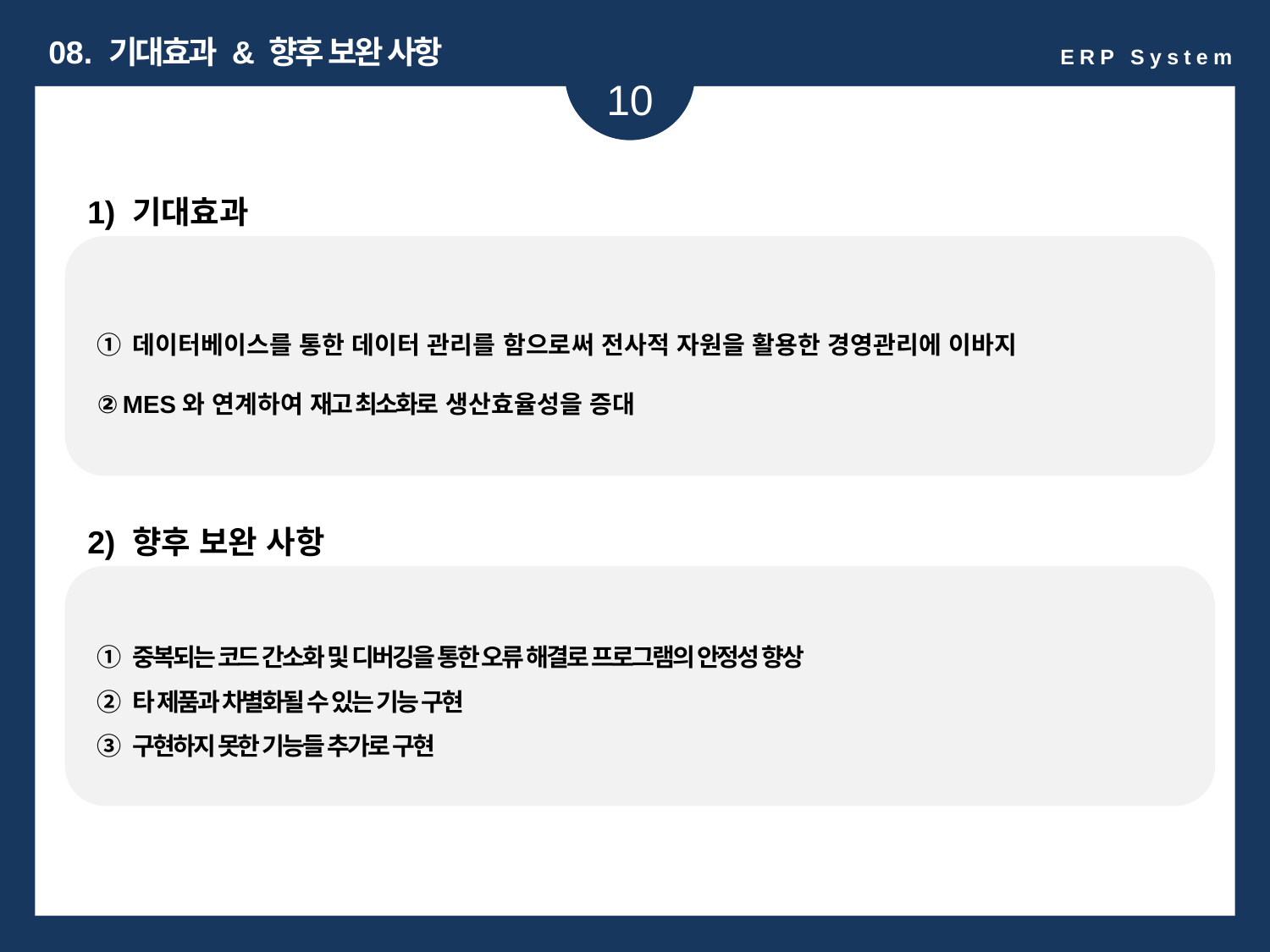

08. 기대효과 & 향후 보완 사항
ERP System
10

1) 기대효과

① 데이터베이스를 통한 데이터 관리를 함으로써 전사적 자원을 활용한 경영관리에 이바지
② MES와 연계하여 재고 최소화로 생산효율성을 증대
2) 향후 보완 사항

① 중복되는 코드 간소화 및 디버깅을 통한 오류 해결로 프로그램의 안정성 향상
② 타 제품과 차별화될 수 있는 기능 구현
③ 구현하지 못한 기능들 추가로 구현